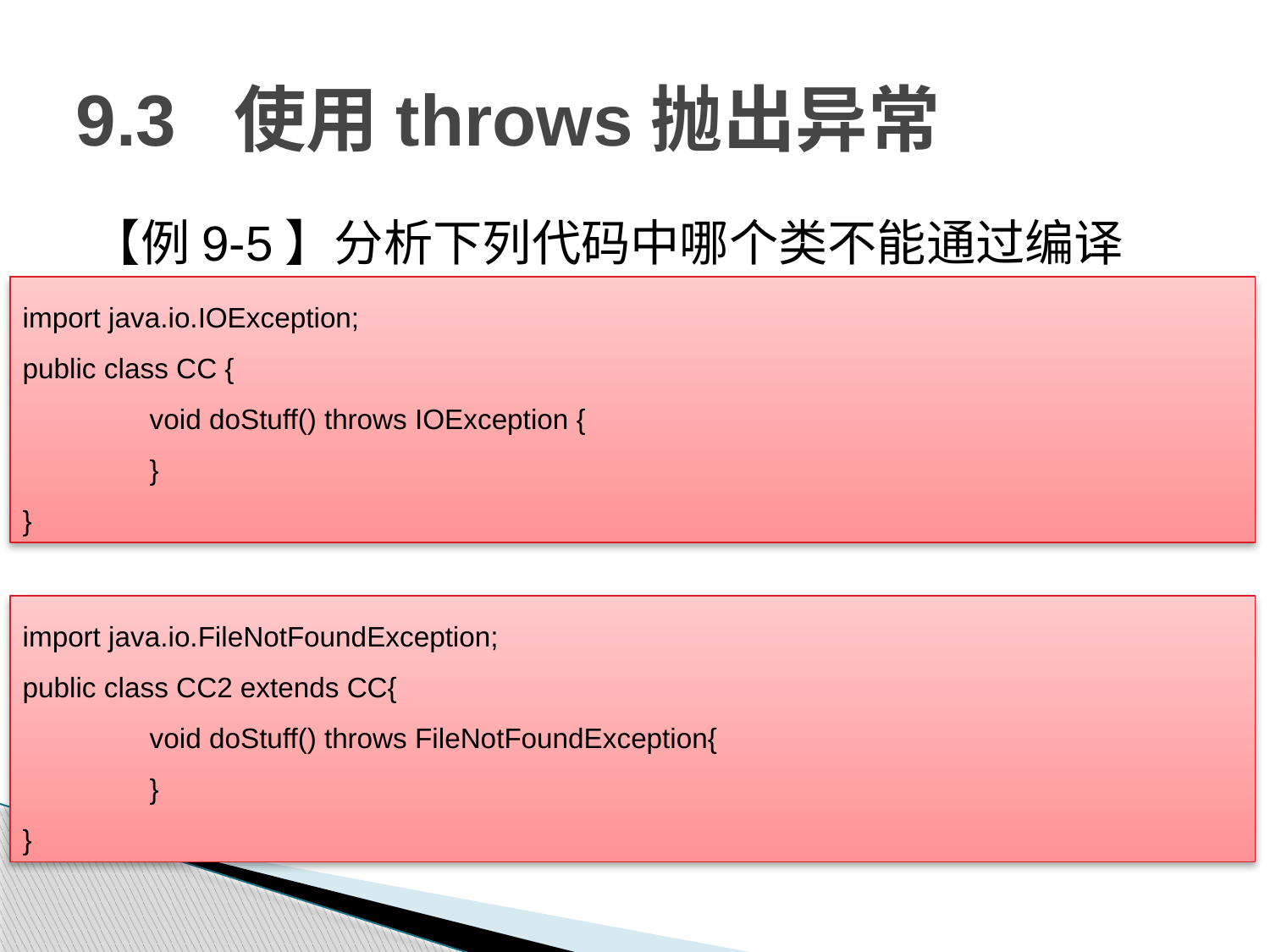

# 9.3  使用throws抛出异常
【例9-5】分析下列代码中哪个类不能通过编译
import java.io.IOException;
public class CC {
	void doStuff() throws IOException {
	}
}
import java.io.FileNotFoundException;
public class CC2 extends CC{
	void doStuff() throws FileNotFoundException{
	}
}